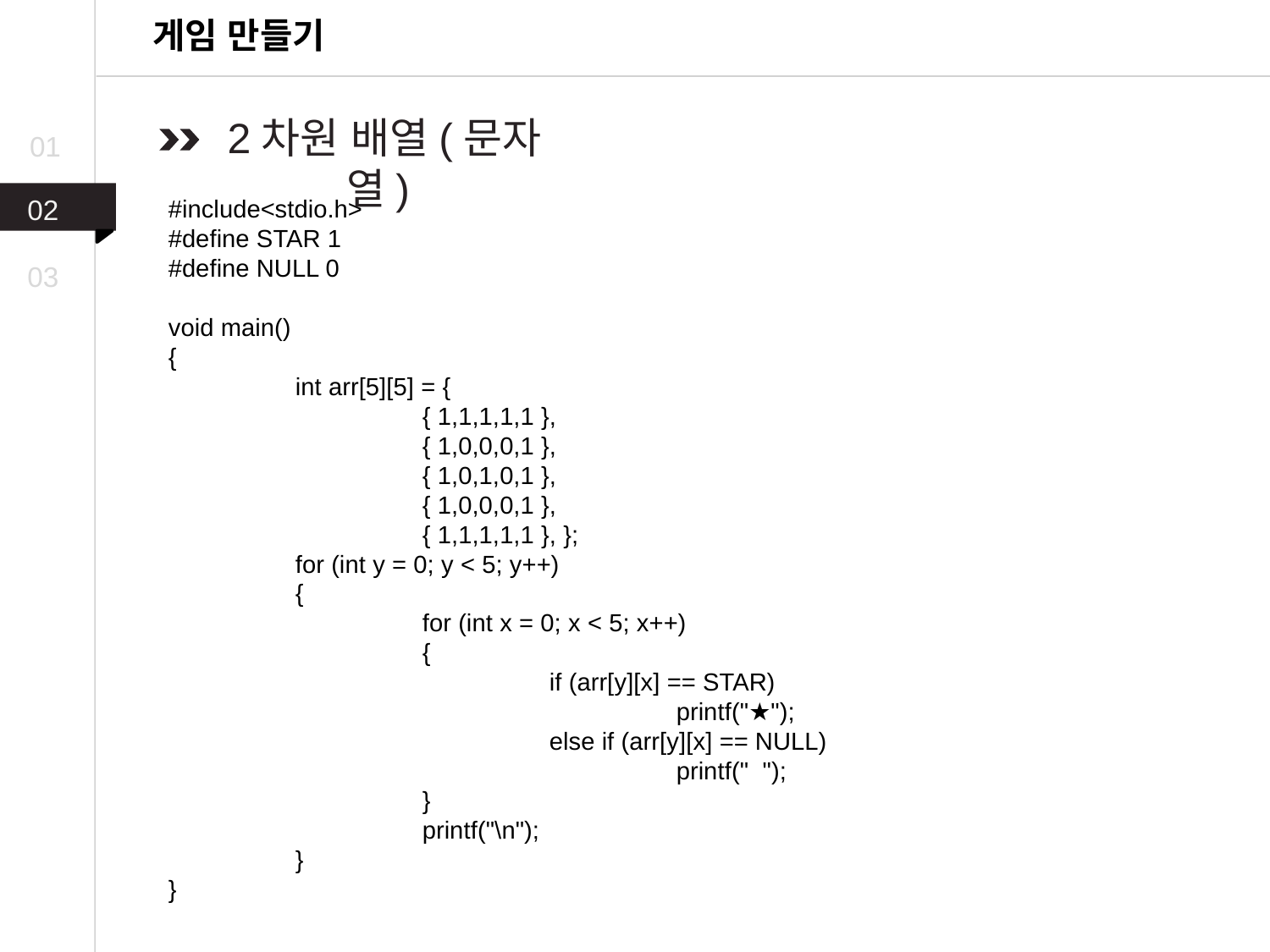

게임 만들기
 2차원 배열(문자열)
01

02
#include<stdio.h>
#define STAR 1
#define NULL 0

void main()
{
	int arr[5][5] = {
		{ 1,1,1,1,1 },
		{ 1,0,0,0,1 },
		{ 1,0,1,0,1 },
		{ 1,0,0,0,1 },
		{ 1,1,1,1,1 }, };
	for (int y = 0; y < 5; y++)
	{
		for (int x = 0; x < 5; x++)
		{
			if (arr[y][x] == STAR)
				printf("★");
			else if (arr[y][x] == NULL)
				printf("  ");
		}
		printf("\n");
	}
}

03